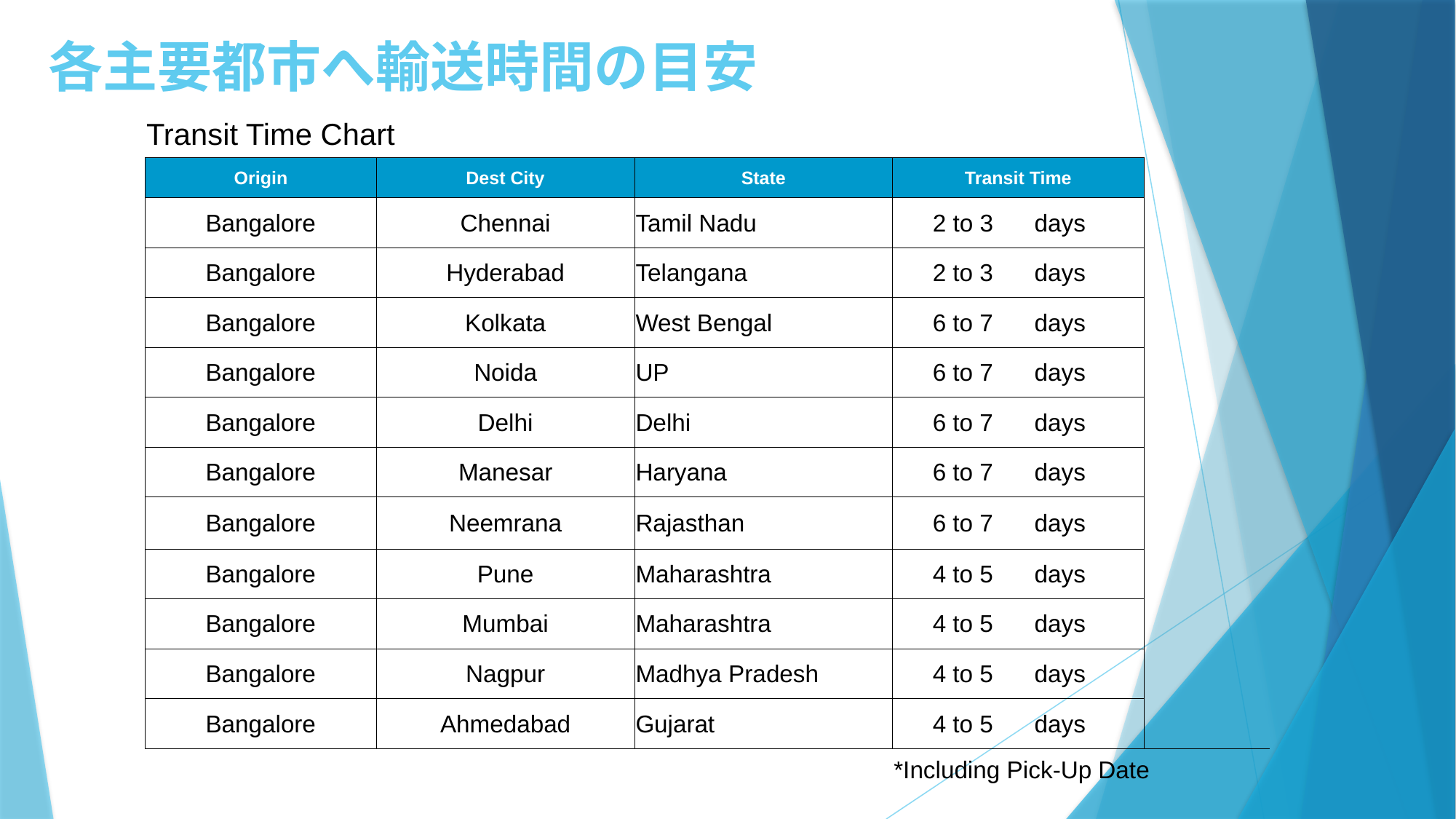

# 各主要都市へ輸送時間の目安
| Transit Time Chart |  |  |  |  |  |
| --- | --- | --- | --- | --- | --- |
| Origin | Dest City | State | Transit Time |  |  |
| Bangalore | Chennai | Tamil Nadu | 2 to 3 | days |  |
| Bangalore | Hyderabad | Telangana | 2 to 3 | days |  |
| Bangalore | Kolkata | West Bengal | 6 to 7 | days |  |
| Bangalore | Noida | UP | 6 to 7 | days |  |
| Bangalore | Delhi | Delhi | 6 to 7 | days |  |
| Bangalore | Manesar | Haryana | 6 to 7 | days |  |
| Bangalore | Neemrana | Rajasthan | 6 to 7 | days |  |
| Bangalore | Pune | Maharashtra | 4 to 5 | days |  |
| Bangalore | Mumbai | Maharashtra | 4 to 5 | days |  |
| Bangalore | Nagpur | Madhya Pradesh | 4 to 5 | days |  |
| Bangalore | Ahmedabad | Gujarat | 4 to 5 | days |  |
|  |  |  | \*Including Pick-Up Date |  |  |